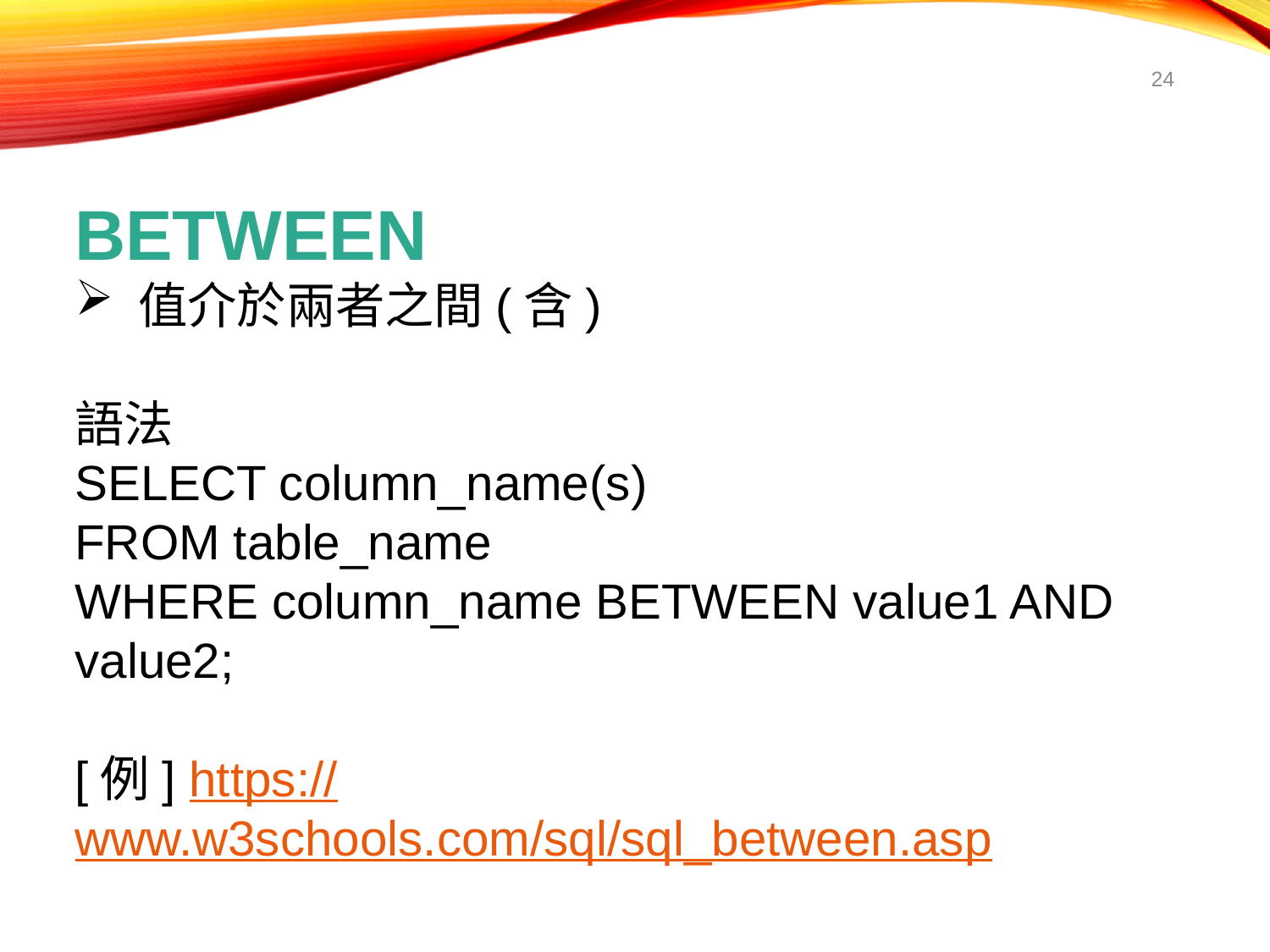

24
BETWEEN
值介於兩者之間(含)

語法
SELECT column_name(s)
FROM table_name
WHERE column_name BETWEEN value1 AND value2;

[例] https://www.w3schools.com/sql/sql_between.asp